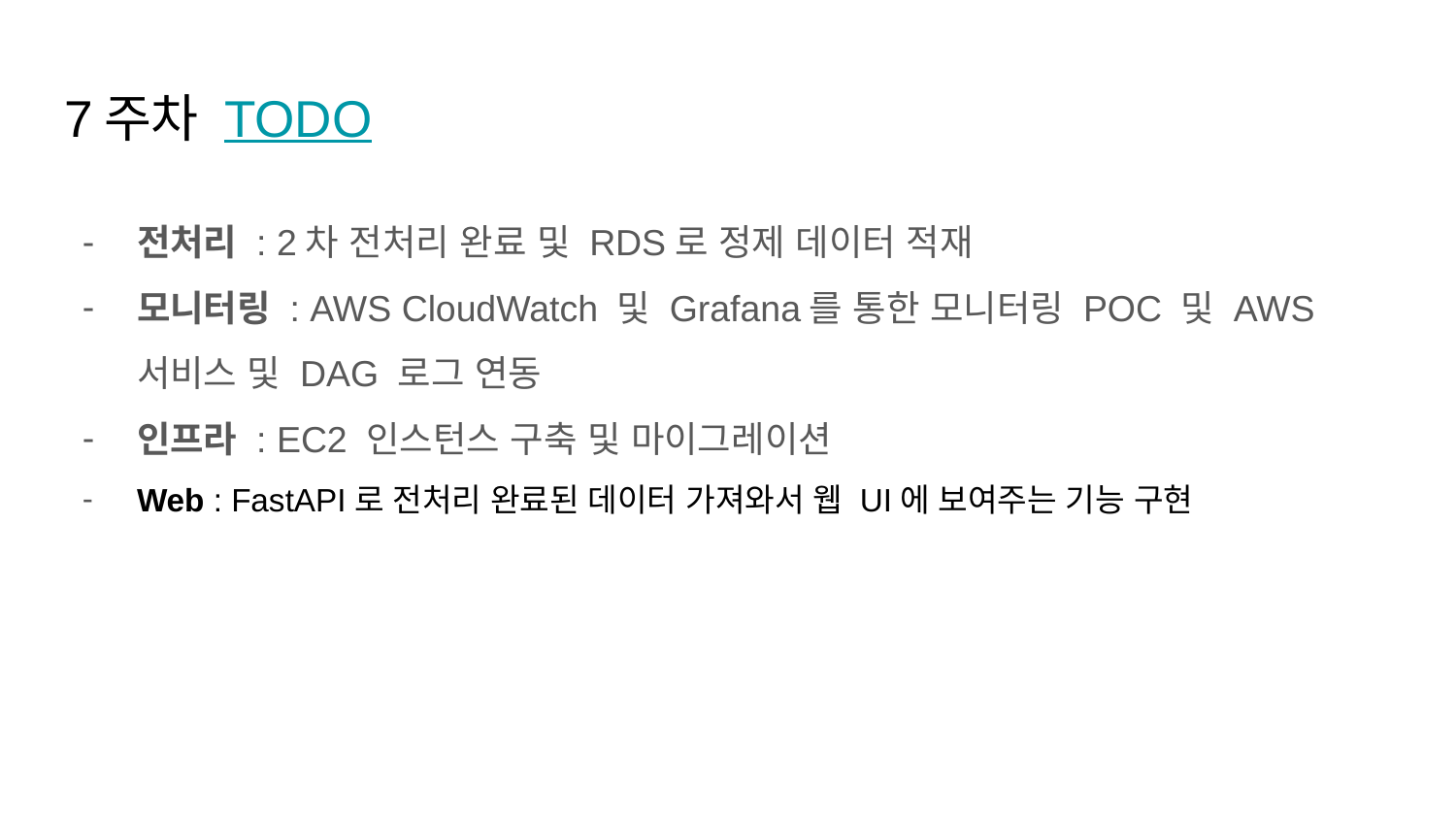

# 7주차 TODO
전처리 : 2차 전처리 완료 및 RDS로 정제 데이터 적재
모니터링 : AWS CloudWatch 및 Grafana를 통한 모니터링 POC 및 AWS 서비스 및 DAG 로그 연동
인프라 : EC2 인스턴스 구축 및 마이그레이션
Web : FastAPI로 전처리 완료된 데이터 가져와서 웹 UI에 보여주는 기능 구현